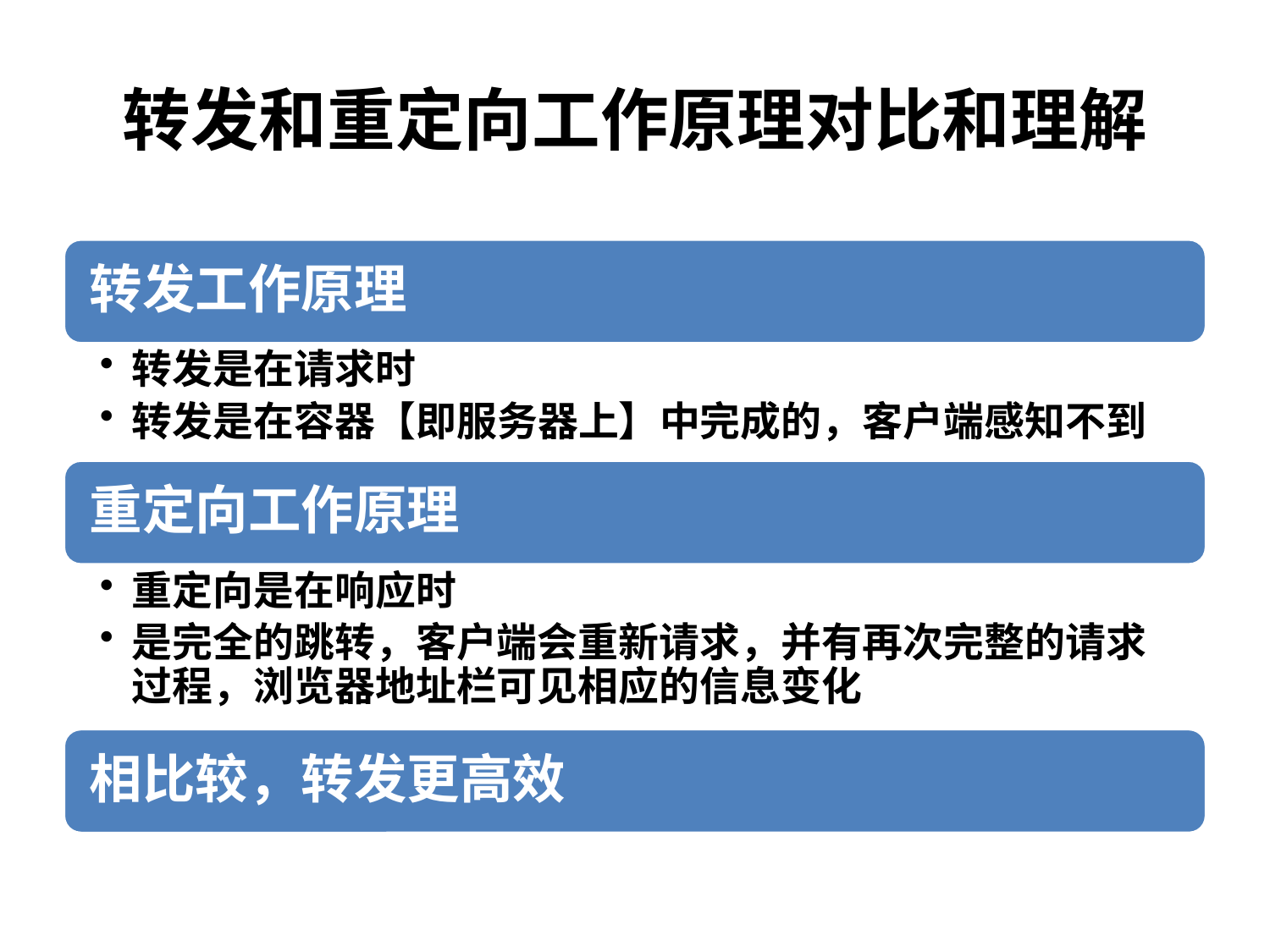

# 转发和重定向工作原理对比和理解
转发工作原理
转发是在请求时
转发是在容器【即服务器上】中完成的，客户端感知不到
重定向工作原理
重定向是在响应时
是完全的跳转，客户端会重新请求，并有再次完整的请求过程，浏览器地址栏可见相应的信息变化
相比较，转发更高效